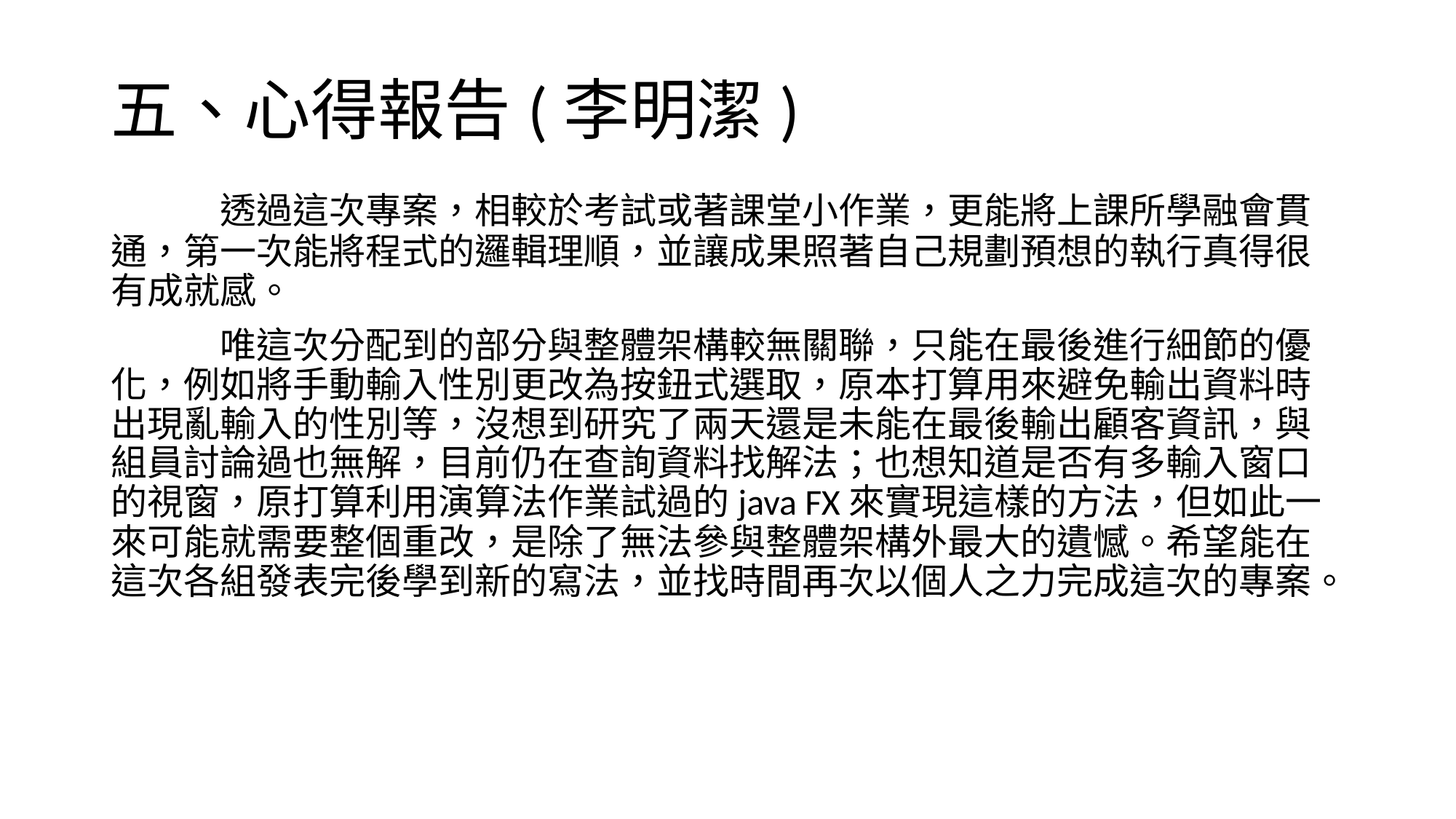

# 五、心得報告(李明潔)
	透過這次專案，相較於考試或著課堂小作業，更能將上課所學融會貫通，第一次能將程式的邏輯理順，並讓成果照著自己規劃預想的執行真得很有成就感。
	唯這次分配到的部分與整體架構較無關聯，只能在最後進行細節的優化，例如將手動輸入性別更改為按鈕式選取，原本打算用來避免輸出資料時出現亂輸入的性別等，沒想到研究了兩天還是未能在最後輸出顧客資訊，與組員討論過也無解，目前仍在查詢資料找解法；也想知道是否有多輸入窗口的視窗，原打算利用演算法作業試過的java FX來實現這樣的方法，但如此一來可能就需要整個重改，是除了無法參與整體架構外最大的遺憾。希望能在這次各組發表完後學到新的寫法，並找時間再次以個人之力完成這次的專案。